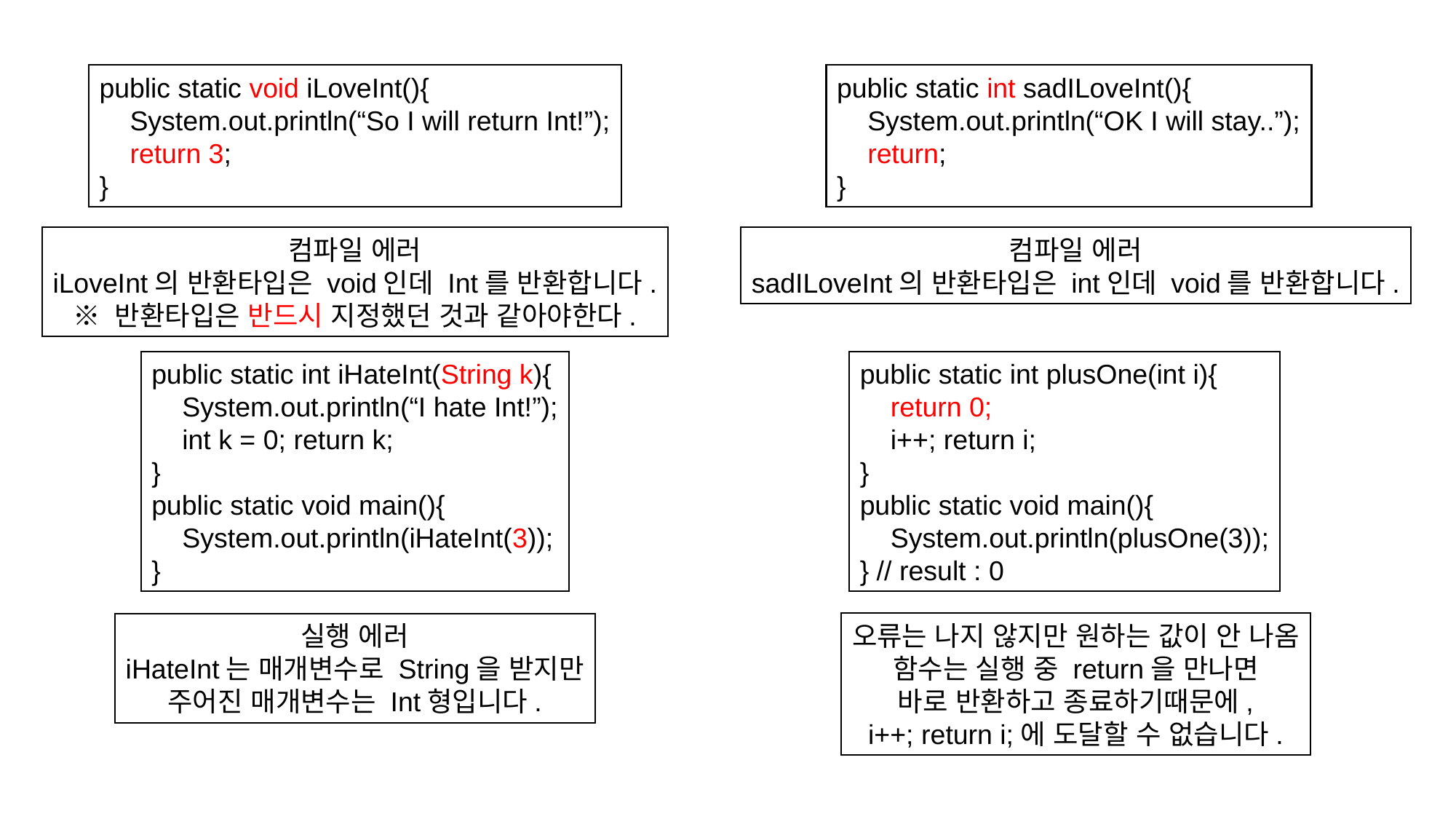

public static int sadILoveInt(){
    System.out.println(“OK I will stay..”);
    return;
}
public static void iLoveInt(){
    System.out.println(“So I will return Int!”);
    return 3;
}
컴파일 에러
iLoveInt의 반환타입은 void인데 Int를 반환합니다.
※ 반환타입은 반드시 지정했던 것과 같아야한다.
컴파일 에러
sadILoveInt의 반환타입은 int인데 void를 반환합니다.
public static int iHateInt(String k){
    System.out.println(“I hate Int!”);
    int k = 0; return k;
}
public static void main(){
    System.out.println(iHateInt(3));
}
public static int plusOne(int i){
    return 0;
    i++; return i;
}
public static void main(){
    System.out.println(plusOne(3));
} // result : 0
오류는 나지 않지만 원하는 값이 안 나옴
함수는 실행 중 return을 만나면
바로 반환하고 종료하기때문에,
i++; return i;에 도달할 수 없습니다.
실행 에러
iHateInt는 매개변수로 String을 받지만
주어진 매개변수는 Int형입니다.